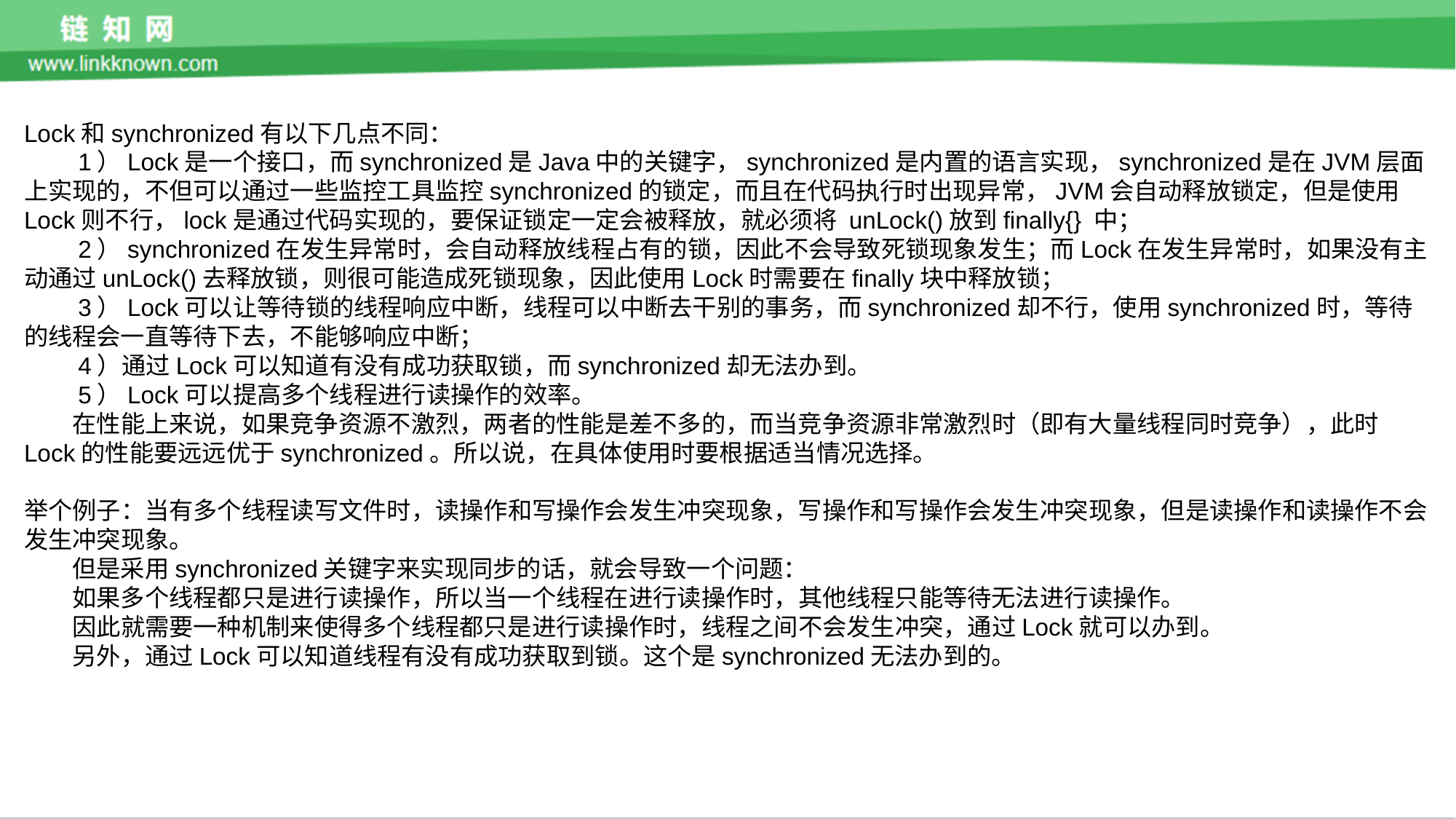

Lock和synchronized有以下几点不同：
　　1）Lock是一个接口，而synchronized是Java中的关键字，synchronized是内置的语言实现，synchronized是在JVM层面上实现的，不但可以通过一些监控工具监控synchronized的锁定，而且在代码执行时出现异常，JVM会自动释放锁定，但是使用Lock则不行，lock是通过代码实现的，要保证锁定一定会被释放，就必须将 unLock()放到finally{} 中；
　　2）synchronized在发生异常时，会自动释放线程占有的锁，因此不会导致死锁现象发生；而Lock在发生异常时，如果没有主动通过unLock()去释放锁，则很可能造成死锁现象，因此使用Lock时需要在finally块中释放锁；
　　3）Lock可以让等待锁的线程响应中断，线程可以中断去干别的事务，而synchronized却不行，使用synchronized时，等待的线程会一直等待下去，不能够响应中断；
　　4）通过Lock可以知道有没有成功获取锁，而synchronized却无法办到。
　　5）Lock可以提高多个线程进行读操作的效率。
　　在性能上来说，如果竞争资源不激烈，两者的性能是差不多的，而当竞争资源非常激烈时（即有大量线程同时竞争），此时Lock的性能要远远优于synchronized。所以说，在具体使用时要根据适当情况选择。

举个例子：当有多个线程读写文件时，读操作和写操作会发生冲突现象，写操作和写操作会发生冲突现象，但是读操作和读操作不会发生冲突现象。
　　但是采用synchronized关键字来实现同步的话，就会导致一个问题：
　　如果多个线程都只是进行读操作，所以当一个线程在进行读操作时，其他线程只能等待无法进行读操作。
　　因此就需要一种机制来使得多个线程都只是进行读操作时，线程之间不会发生冲突，通过Lock就可以办到。
　　另外，通过Lock可以知道线程有没有成功获取到锁。这个是synchronized无法办到的。